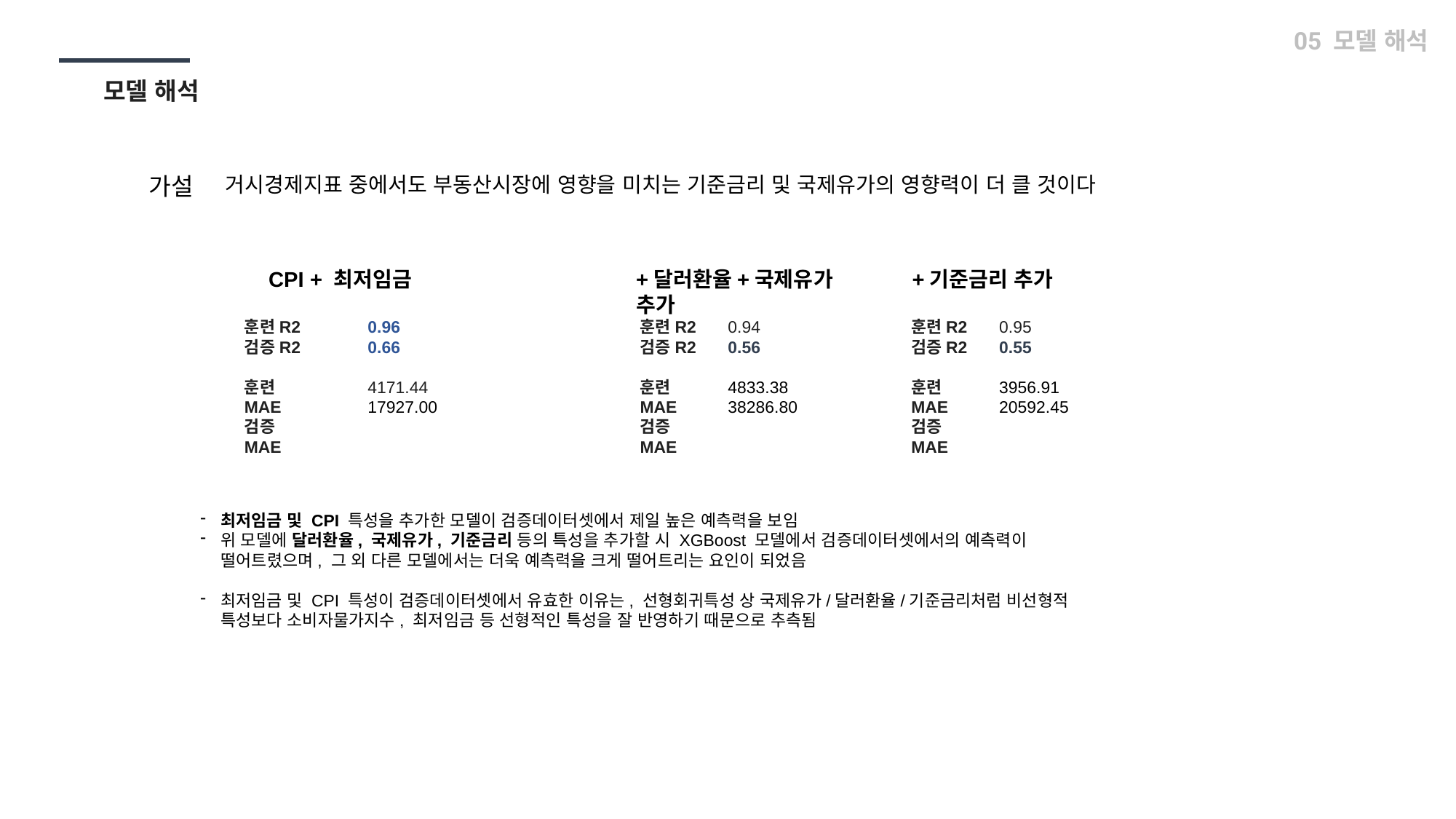

05 모델 해석
모델 해석
가설
거시경제지표 중에서도 부동산시장에 영향을 미치는 기준금리 및 국제유가의 영향력이 더 클 것이다

CPI + 최저임금
+달러환율+국제유가 추가
+기준금리 추가
훈련R2
검증R2

훈련MAE
검증MAE
0.96
0.66

4171.44
17927.00
훈련R2
검증R2

훈련MAE
검증MAE
0.94
0.56

4833.38
38286.80
훈련R2
검증R2

훈련MAE
검증MAE
0.95
0.55

3956.91
20592.45
최저임금 및 CPI 특성을 추가한 모델이 검증데이터셋에서 제일 높은 예측력을 보임
위 모델에 달러환율, 국제유가, 기준금리 등의 특성을 추가할 시 XGBoost 모델에서 검증데이터셋에서의 예측력이 떨어트렸으며, 그 외 다른 모델에서는 더욱 예측력을 크게 떨어트리는 요인이 되었음

최저임금 및 CPI 특성이 검증데이터셋에서 유효한 이유는, 선형회귀특성 상 국제유가/달러환율/기준금리처럼 비선형적 특성보다 소비자물가지수, 최저임금 등 선형적인 특성을 잘 반영하기 때문으로 추측됨